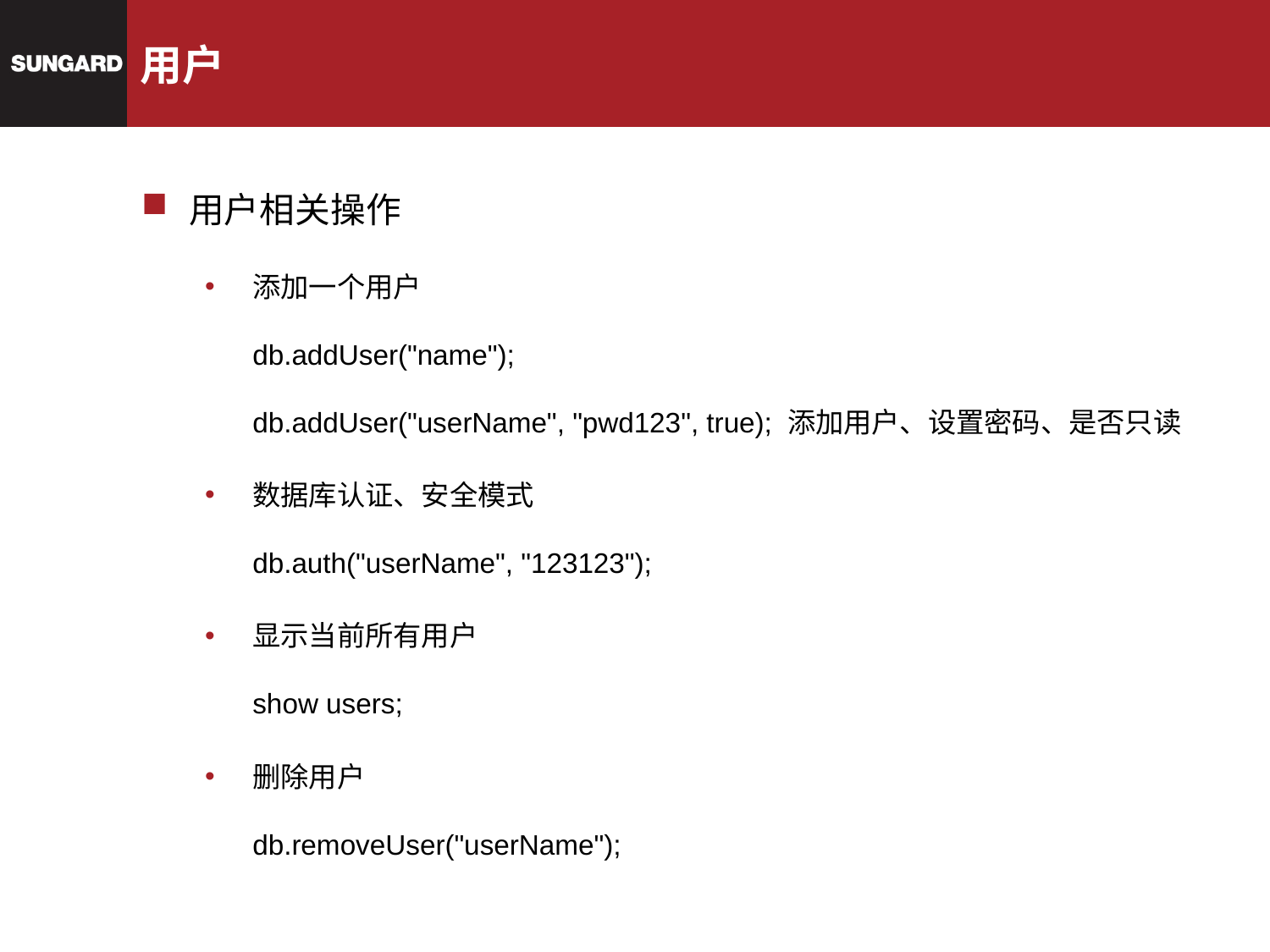

# 用户
用户相关操作
添加一个用户
db.addUser("name");
db.addUser("userName", "pwd123", true); 添加用户、设置密码、是否只读
数据库认证、安全模式
db.auth("userName", "123123");
显示当前所有用户
show users;
删除用户
db.removeUser("userName");